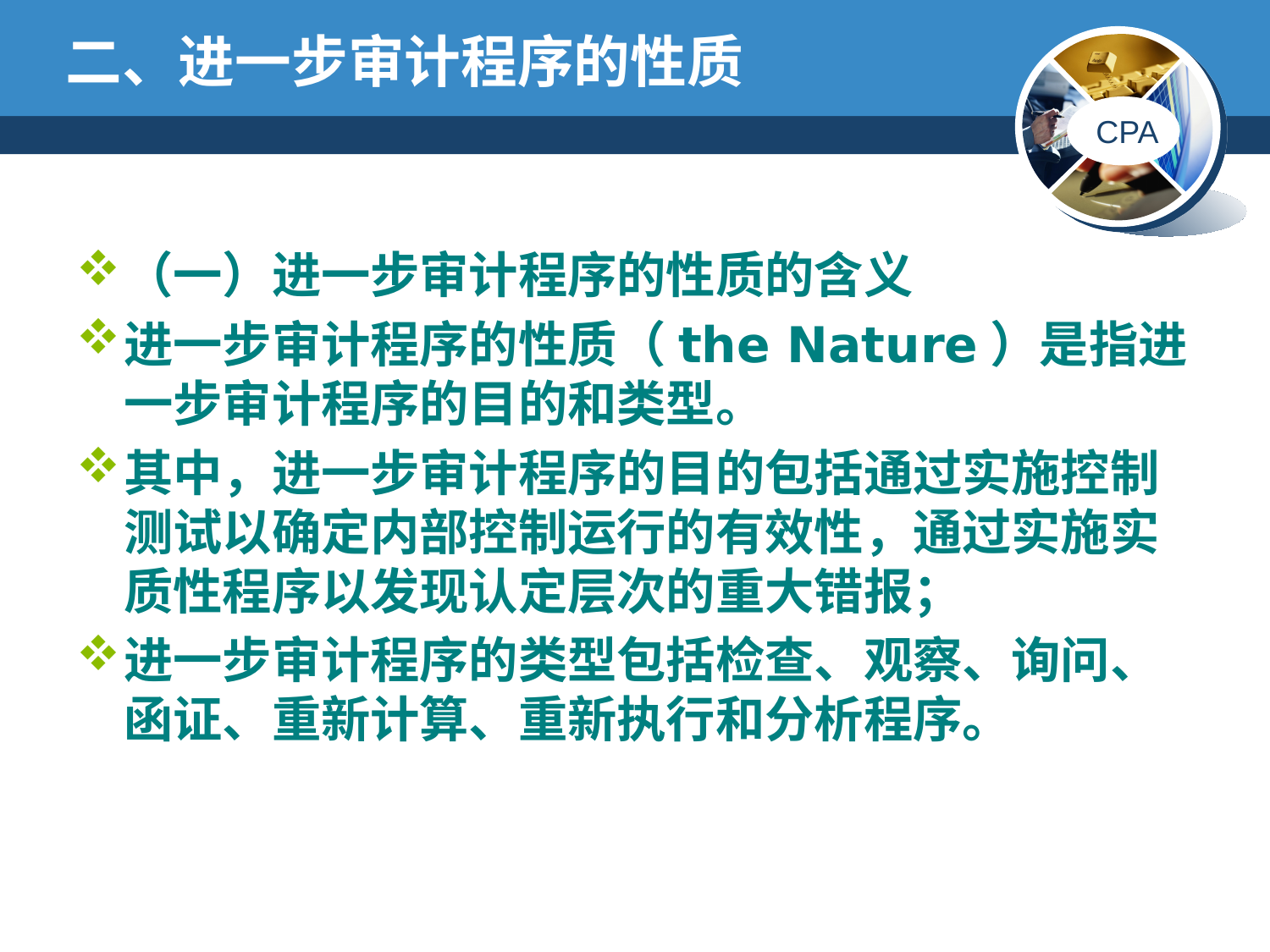

# 二、进一步审计程序的性质
（一）进一步审计程序的性质的含义
进一步审计程序的性质（the Nature）是指进一步审计程序的目的和类型。
其中，进一步审计程序的目的包括通过实施控制测试以确定内部控制运行的有效性，通过实施实质性程序以发现认定层次的重大错报；
进一步审计程序的类型包括检查、观察、询问、函证、重新计算、重新执行和分析程序。